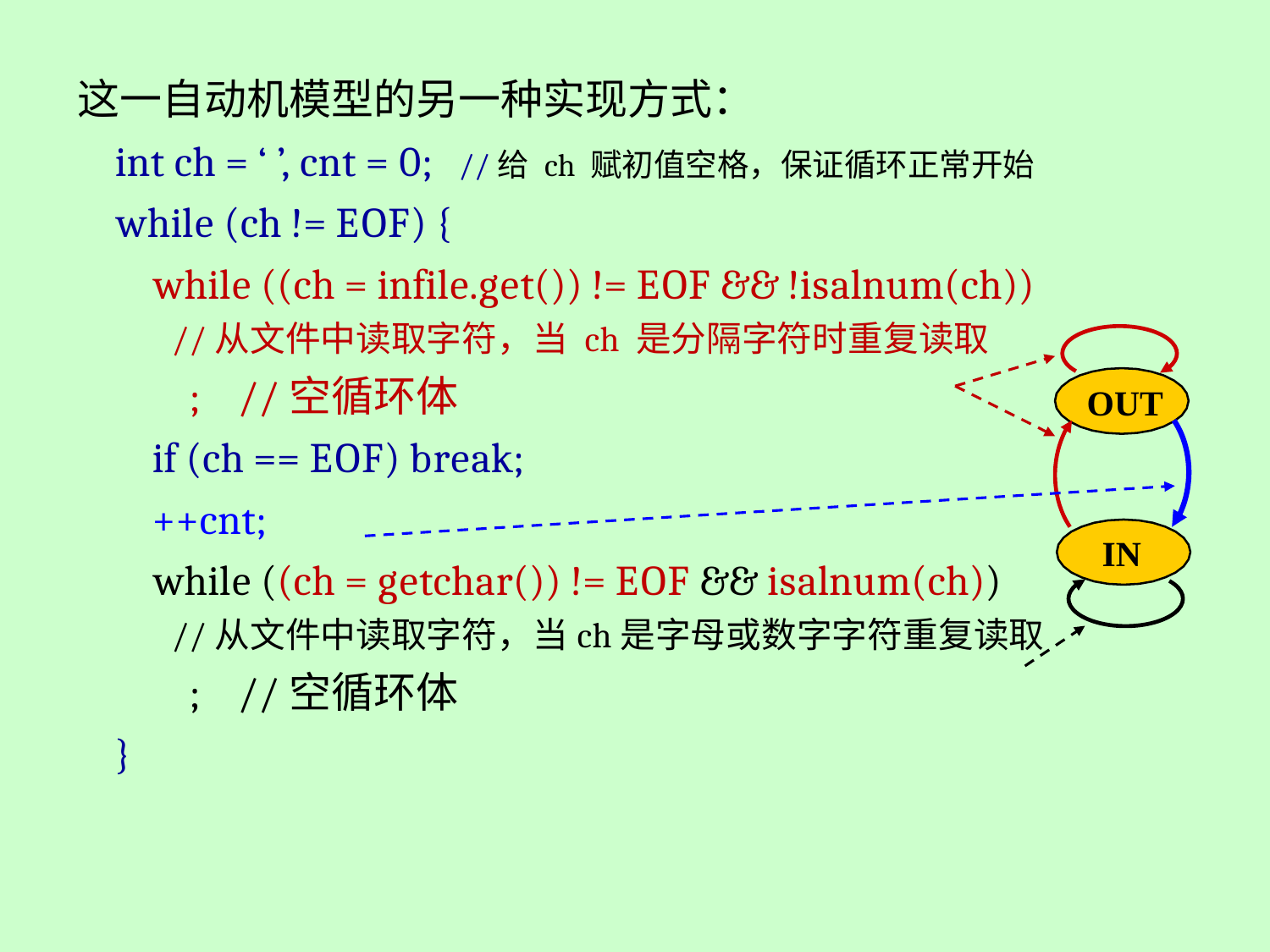

这一自动机模型的另一种实现方式：
    int ch = ‘ ’, cnt = 0;	//给 ch 赋初值空格，保证循环正常开始
    while (ch != EOF) {
        while ((ch = infile.get()) != EOF && !isalnum(ch))
            //从文件中读取字符，当 ch 是分隔字符时重复读取
            ;    //空循环体
        if (ch == EOF) break;
        ++cnt;
        while ((ch = getchar()) != EOF && isalnum(ch))
            //从文件中读取字符，当ch是字母或数字字符重复读取
            ;    //空循环体
    }

OUT

IN

118